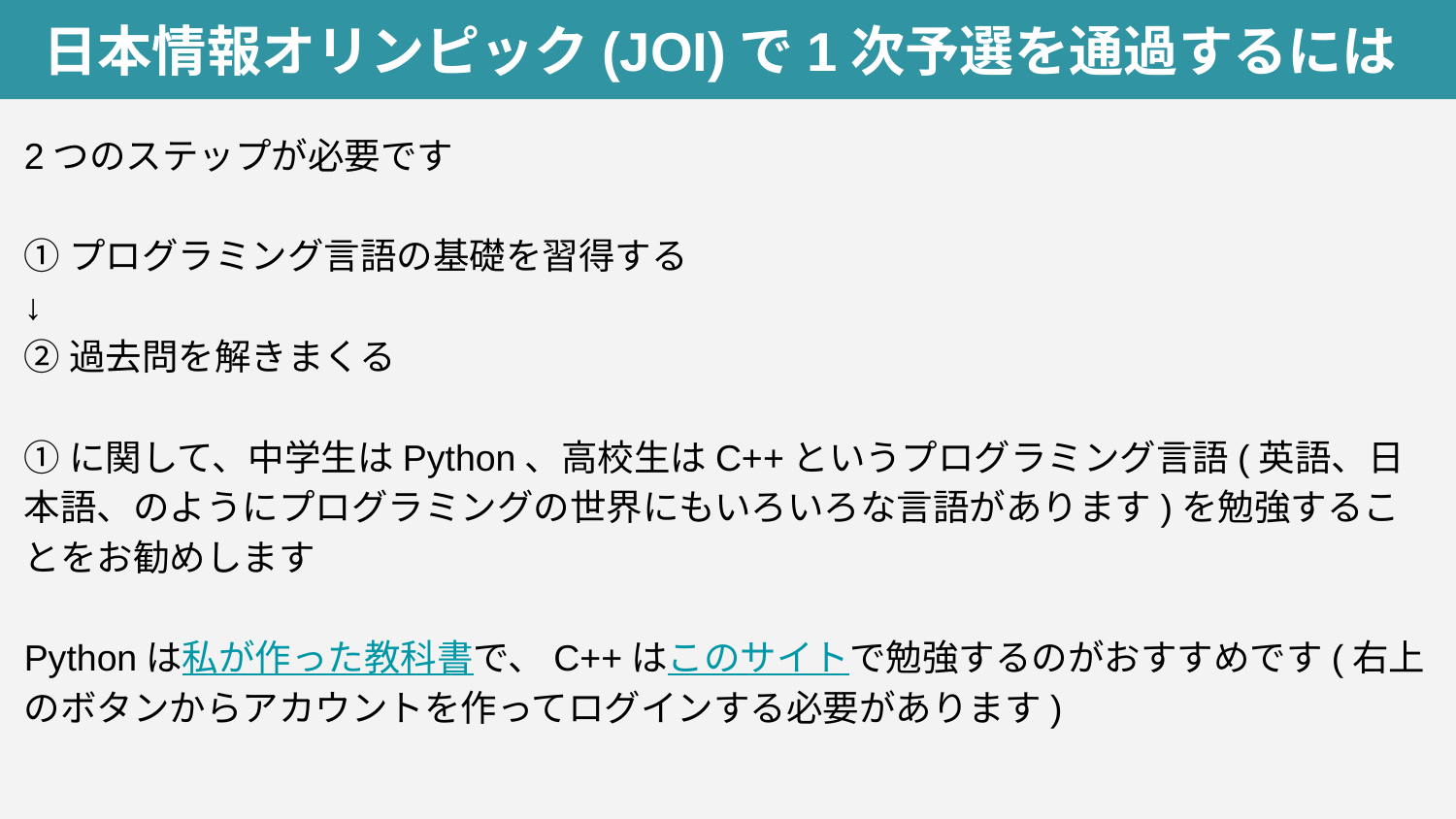

日本情報オリンピック(JOI)で1次予選を通過するには
2つのステップが必要です

①プログラミング言語の基礎を習得する
↓
②過去問を解きまくる

①に関して、中学生はPython、高校生はC++というプログラミング言語(英語、日本語、のようにプログラミングの世界にもいろいろな言語があります)を勉強することをお勧めします

Pythonは私が作った教科書で、C++はこのサイトで勉強するのがおすすめです(右上のボタンからアカウントを作ってログインする必要があります)